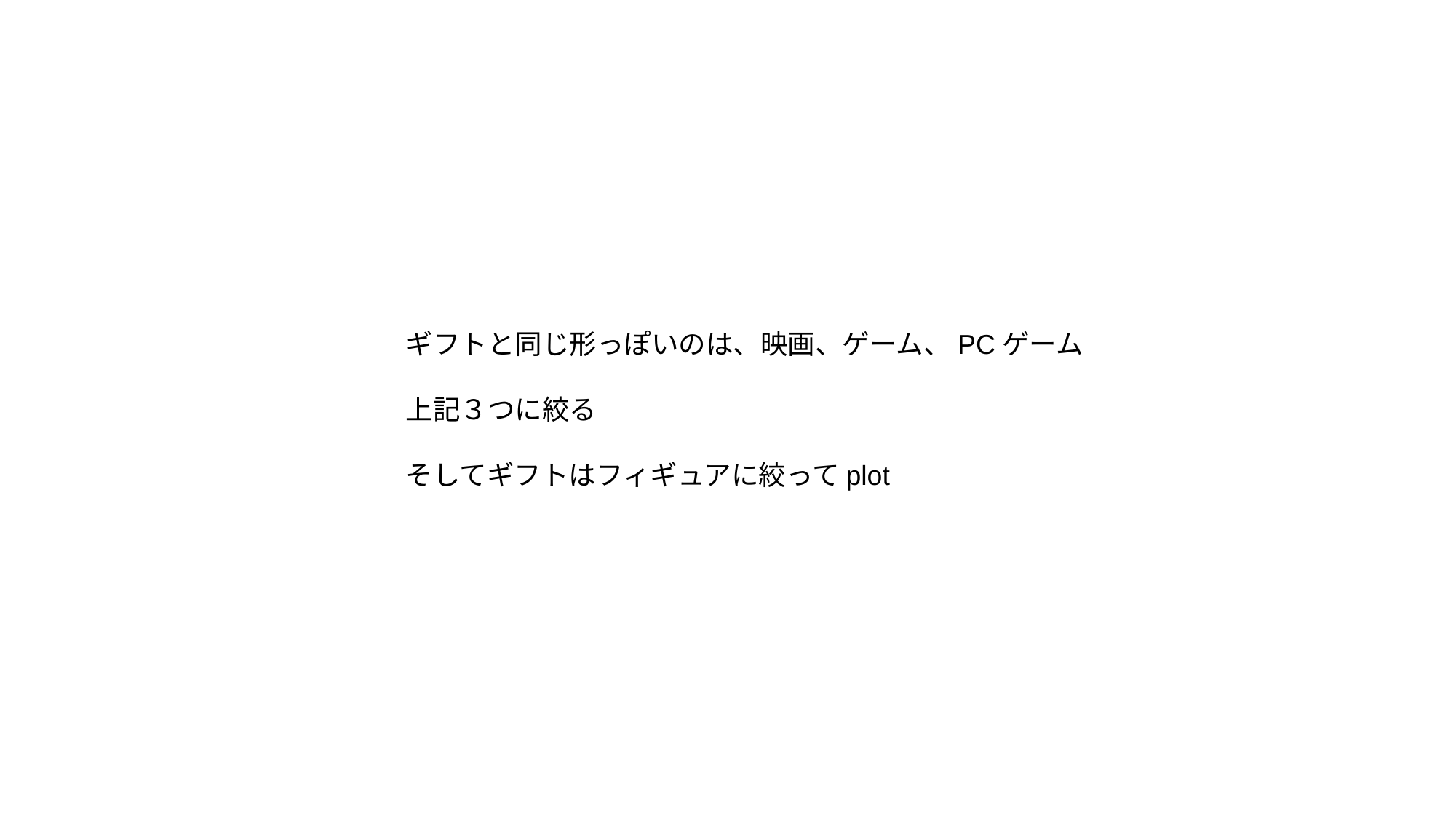

ギフトと同じ形っぽいのは、映画、ゲーム、PCゲーム

上記３つに絞る

そしてギフトはフィギュアに絞ってplot